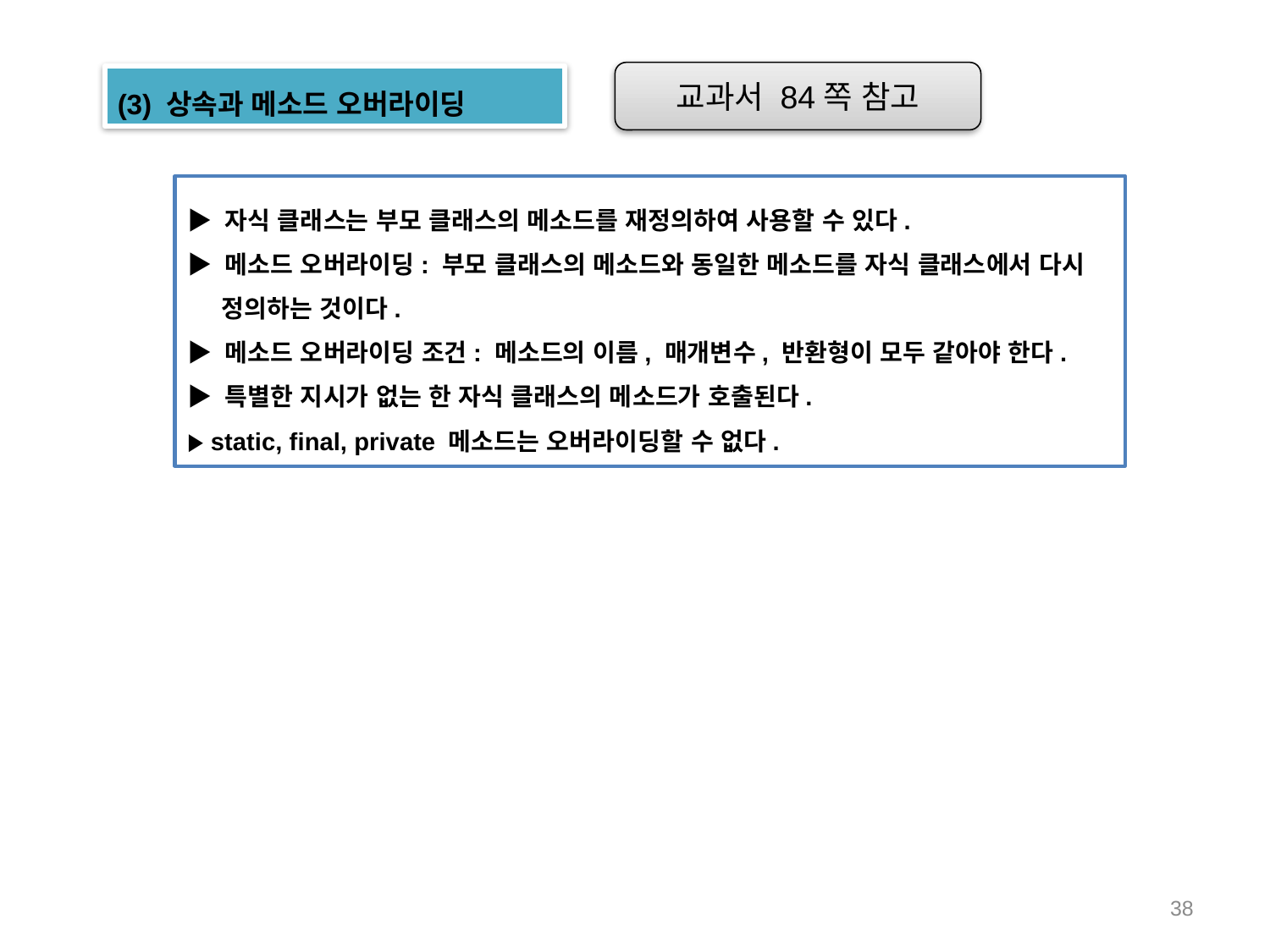

교과서 84쪽 참고
(3) 상속과 메소드 오버라이딩
▶ 자식 클래스는 부모 클래스의 메소드를 재정의하여 사용할 수 있다.
▶ 메소드 오버라이딩: 부모 클래스의 메소드와 동일한 메소드를 자식 클래스에서 다시 정의하는 것이다.
▶ 메소드 오버라이딩 조건: 메소드의 이름, 매개변수, 반환형이 모두 같아야 한다.
▶ 특별한 지시가 없는 한 자식 클래스의 메소드가 호출된다.
▶ static, final, private 메소드는 오버라이딩할 수 없다.
38